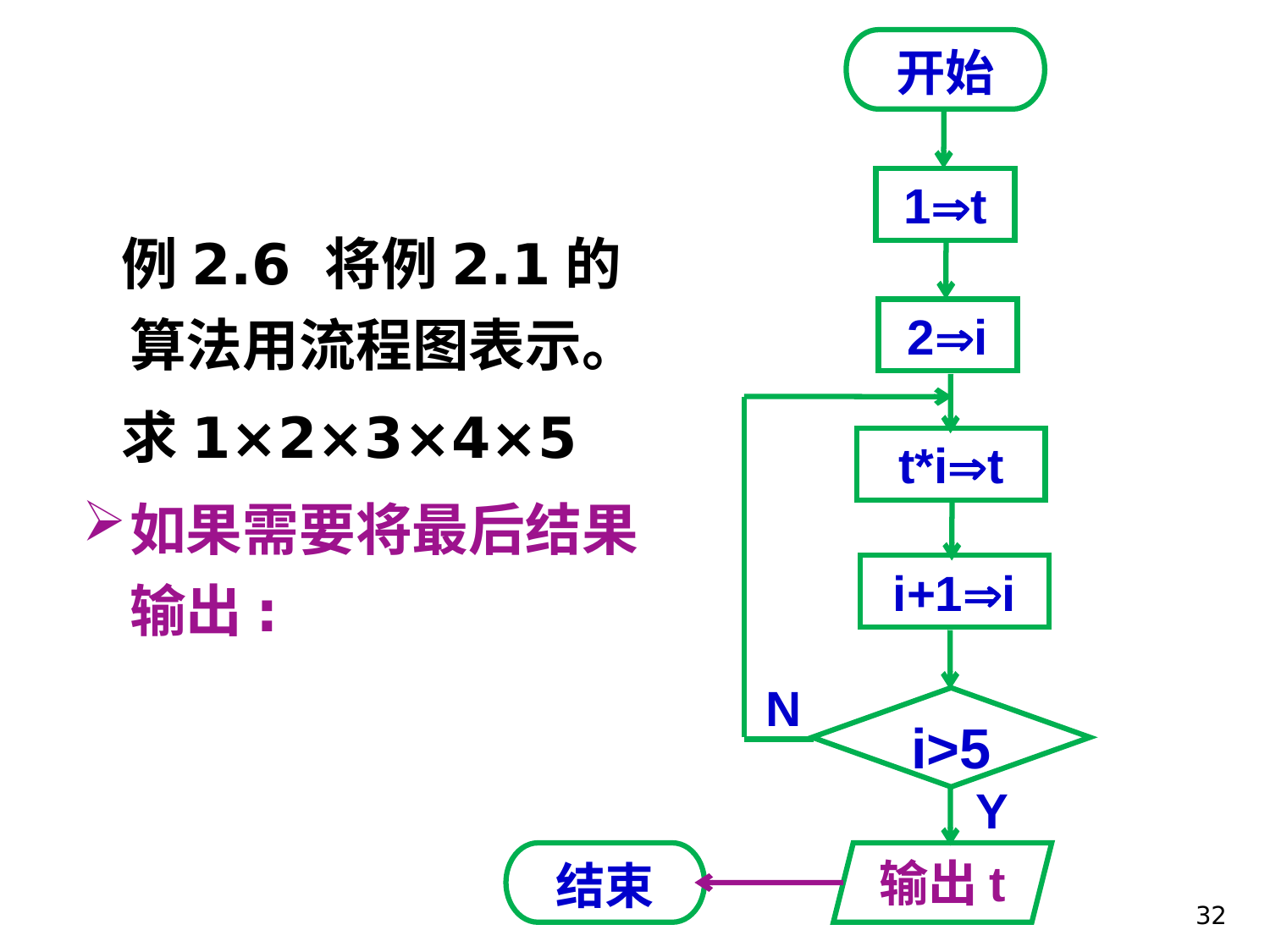

开始
1⇒t
  例2.6 将例2.1的算法用流程图表示。
  求1×2×3×4×5
如果需要将最后结果输出:
2⇒i
t*i⇒t
i+1⇒i
N
i>5
Y
结束
输出t
32